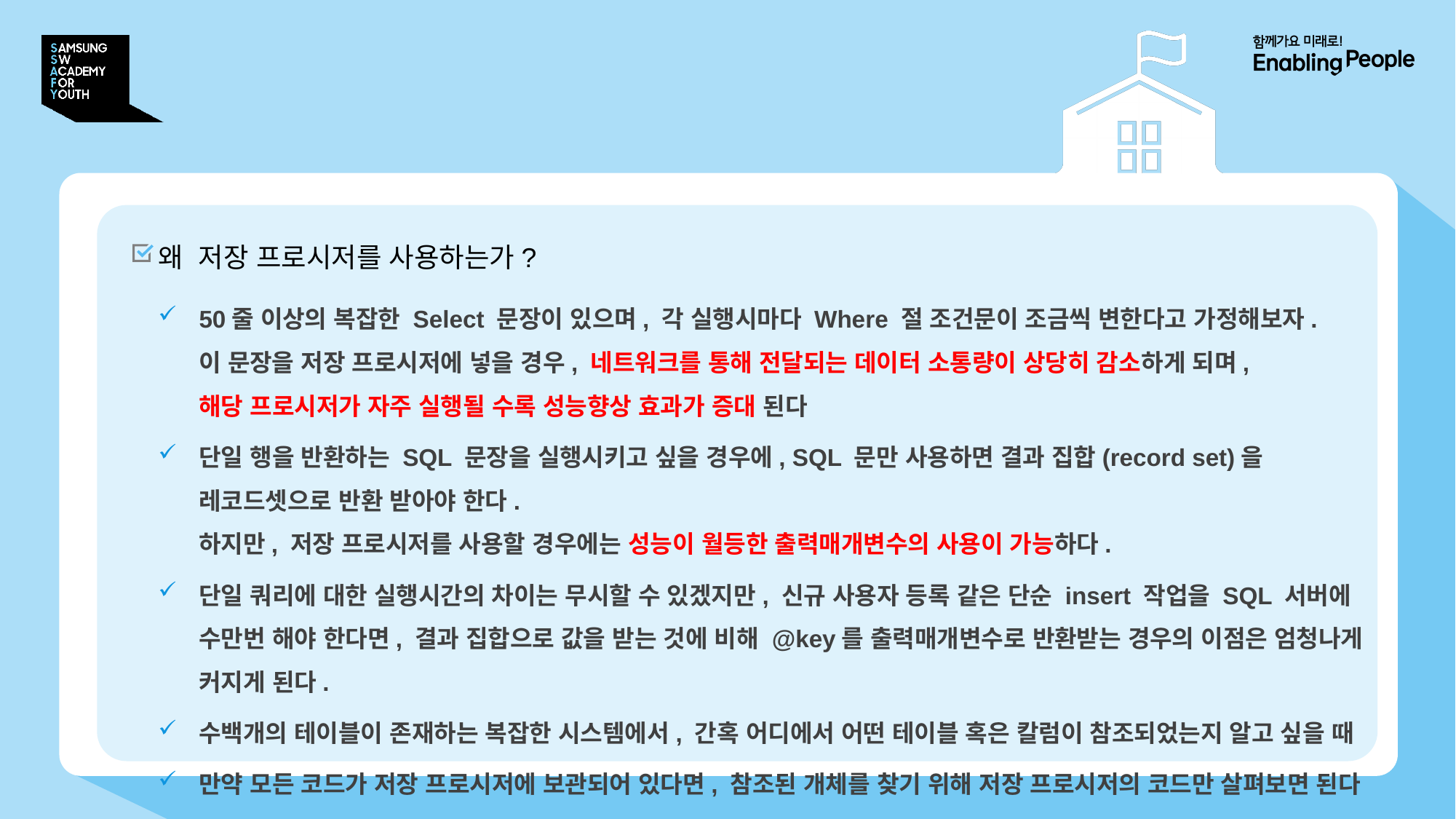

# 2. 왜  저장 프로시저를 사용하는가?

왜  저장 프로시저를 사용하는가?
50줄 이상의 복잡한 Select 문장이 있으며, 각 실행시마다 Where 절 조건문이 조금씩 변한다고 가정해보자.
이 문장을 저장 프로시저에 넣을 경우, 네트워크를 통해 전달되는 데이터 소통량이 상당히 감소하게 되며,
해당 프로시저가 자주 실행될 수록 성능향상 효과가 증대 된다
단일 행을 반환하는 SQL 문장을 실행시키고 싶을 경우에, SQL 문만 사용하면 결과 집합(record set)을 레코드셋으로 반환 받아야 한다.
하지만, 저장 프로시저를 사용할 경우에는 성능이 월등한 출력매개변수의 사용이 가능하다.
단일 쿼리에 대한 실행시간의 차이는 무시할 수 있겠지만, 신규 사용자 등록 같은 단순 insert 작업을 SQL 서버에 수만번 해야 한다면, 결과 집합으로 값을 받는 것에 비해 @key를 출력매개변수로 반환받는 경우의 이점은 엄청나게 커지게 된다.
수백개의 테이블이 존재하는 복잡한 시스템에서, 간혹 어디에서 어떤 테이블 혹은 칼럼이 참조되었는지 알고 싶을 때
만약 모든 코드가 저장 프로시저에 보관되어 있다면, 참조된 개체를 찾기 위해 저장 프로시저의 코드만 살펴보면 된다